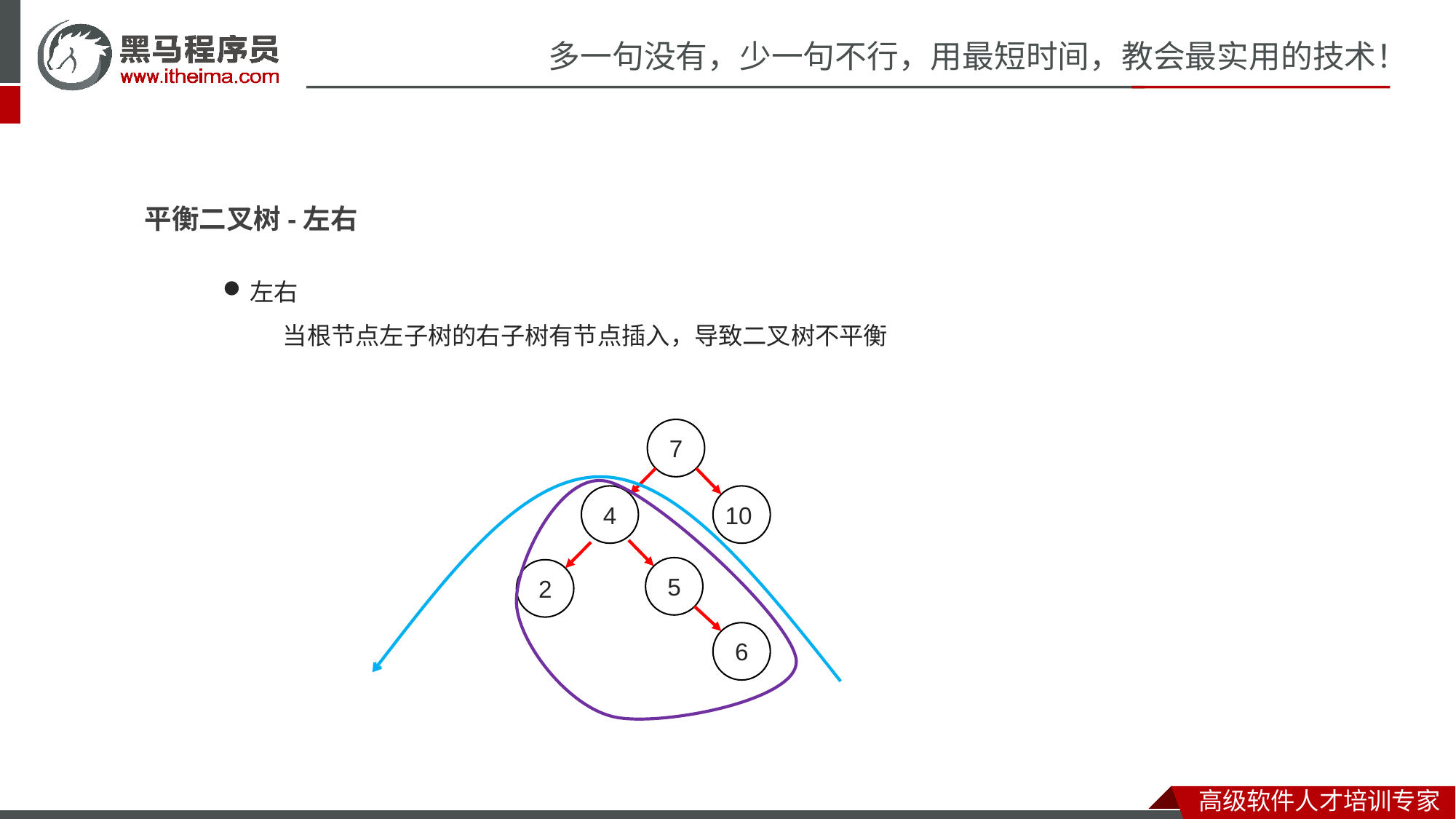

平衡二叉树-左右
左右
          当根节点左子树的右子树有节点插入，导致二叉树不平衡
7

4

10
5
2
6